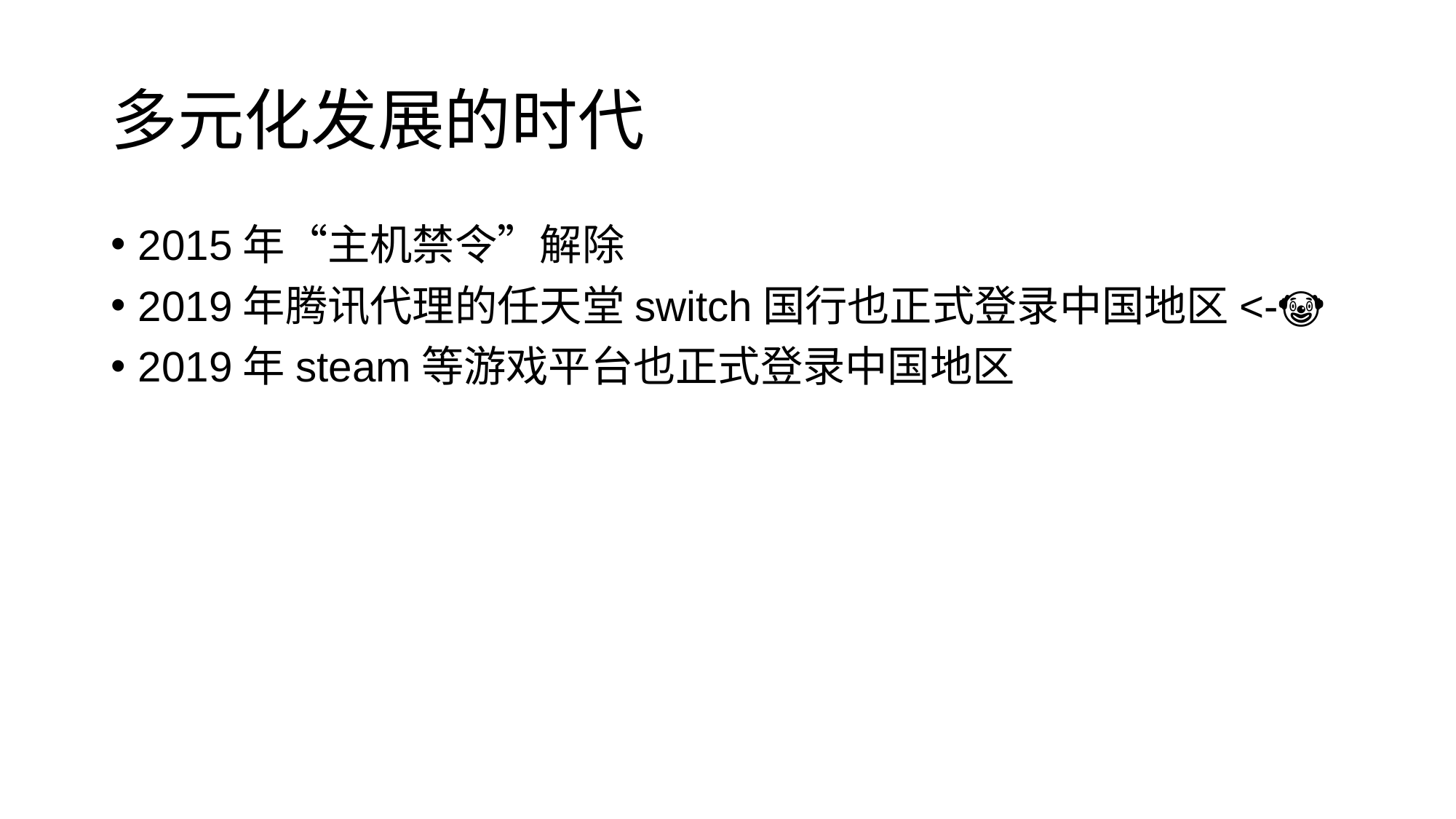

# 多元化发展的时代
2015年“主机禁令”解除
2019年腾讯代理的任天堂switch国行也正式登录中国地区<-🤡
2019年steam等游戏平台也正式登录中国地区